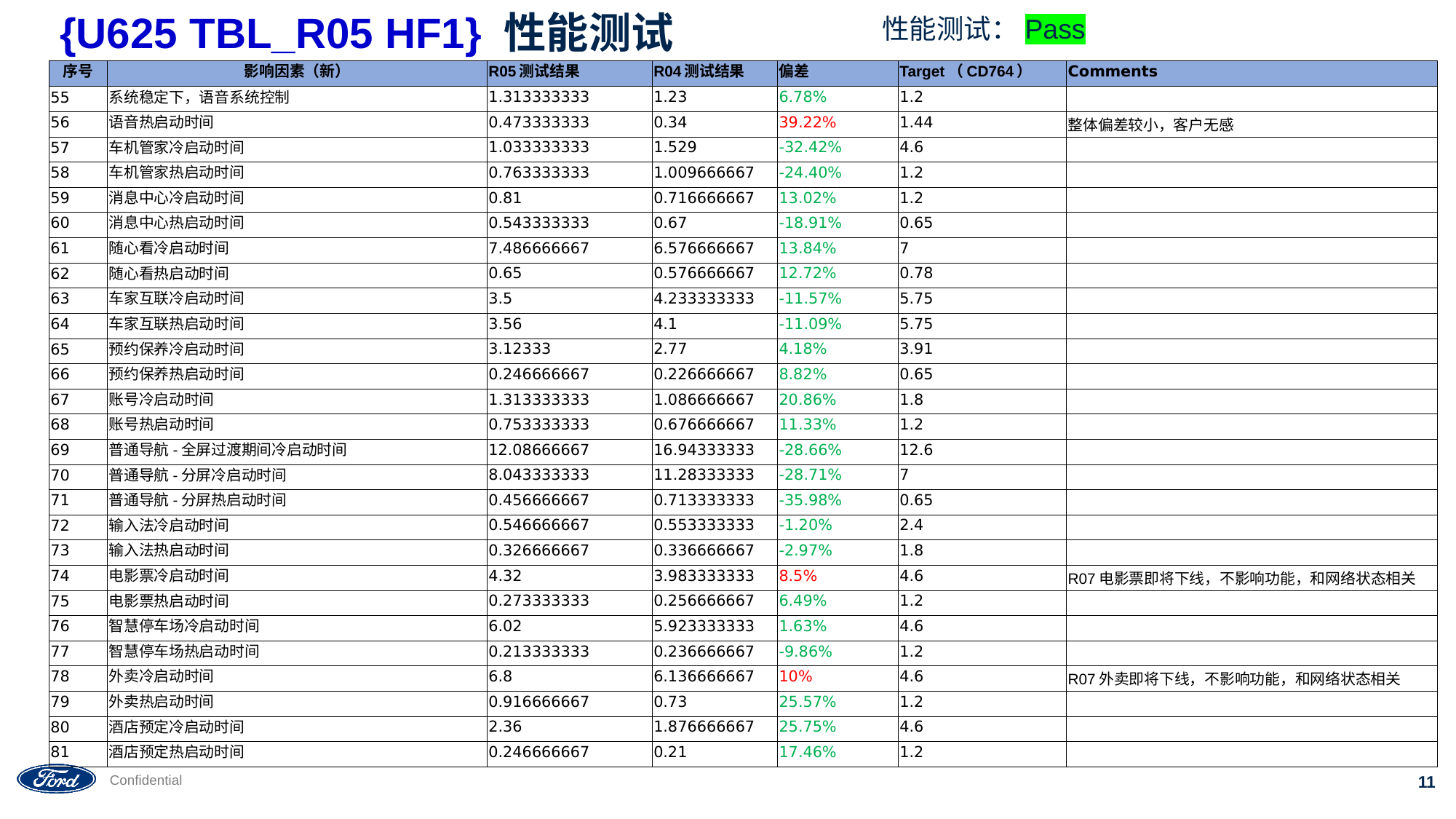

性能测试：Pass

# {U625 TBL_R05 HF1} 性能测试
| 序号 | 影响因素（新） | R05测试结果 | R04测试结果 | 偏差 | Target（CD764） | Comments |
| --- | --- | --- | --- | --- | --- | --- |
| 55 | 系统稳定下，语音系统控制 | 1.313333333 | 1.23 | 6.78% | 1.2 |  |
| 56 | 语音热启动时间 | 0.473333333 | 0.34 | 39.22% | 1.44 | 整体偏差较小，客户无感 |
| 57 | 车机管家冷启动时间 | 1.033333333 | 1.529 | -32.42% | 4.6 |  |
| 58 | 车机管家热启动时间 | 0.763333333 | 1.009666667 | -24.40% | 1.2 |  |
| 59 | 消息中心冷启动时间 | 0.81 | 0.716666667 | 13.02% | 1.2 |  |
| 60 | 消息中心热启动时间 | 0.543333333 | 0.67 | -18.91% | 0.65 |  |
| 61 | 随心看冷启动时间 | 7.486666667 | 6.576666667 | 13.84% | 7 |  |
| 62 | 随心看热启动时间 | 0.65 | 0.576666667 | 12.72% | 0.78 |  |
| 63 | 车家互联冷启动时间 | 3.5 | 4.233333333 | -11.57% | 5.75 |  |
| 64 | 车家互联热启动时间 | 3.56 | 4.1 | -11.09% | 5.75 |  |
| 65 | 预约保养冷启动时间 | 3.12333 | 2.77 | 4.18% | 3.91 |  |
| 66 | 预约保养热启动时间 | 0.246666667 | 0.226666667 | 8.82% | 0.65 |  |
| 67 | 账号冷启动时间 | 1.313333333 | 1.086666667 | 20.86% | 1.8 |  |
| 68 | 账号热启动时间 | 0.753333333 | 0.676666667 | 11.33% | 1.2 |  |
| 69 | 普通导航-全屏过渡期间冷启动时间 | 12.08666667 | 16.94333333 | -28.66% | 12.6 |  |
| 70 | 普通导航-分屏冷启动时间 | 8.043333333 | 11.28333333 | -28.71% | 7 |  |
| 71 | 普通导航-分屏热启动时间 | 0.456666667 | 0.713333333 | -35.98% | 0.65 |  |
| 72 | 输入法冷启动时间 | 0.546666667 | 0.553333333 | -1.20% | 2.4 |  |
| 73 | 输入法热启动时间 | 0.326666667 | 0.336666667 | -2.97% | 1.8 |  |
| 74 | 电影票冷启动时间 | 4.32 | 3.983333333 | 8.5% | 4.6 | R07电影票即将下线，不影响功能，和网络状态相关 |
| 75 | 电影票热启动时间 | 0.273333333 | 0.256666667 | 6.49% | 1.2 |  |
| 76 | 智慧停车场冷启动时间 | 6.02 | 5.923333333 | 1.63% | 4.6 |  |
| 77 | 智慧停车场热启动时间 | 0.213333333 | 0.236666667 | -9.86% | 1.2 |  |
| 78 | 外卖冷启动时间 | 6.8 | 6.136666667 | 10% | 4.6 | R07外卖即将下线，不影响功能，和网络状态相关 |
| 79 | 外卖热启动时间 | 0.916666667 | 0.73 | 25.57% | 1.2 |  |
| 80 | 酒店预定冷启动时间 | 2.36 | 1.876666667 | 25.75% | 4.6 |  |
| 81 | 酒店预定热启动时间 | 0.246666667 | 0.21 | 17.46% | 1.2 |  |